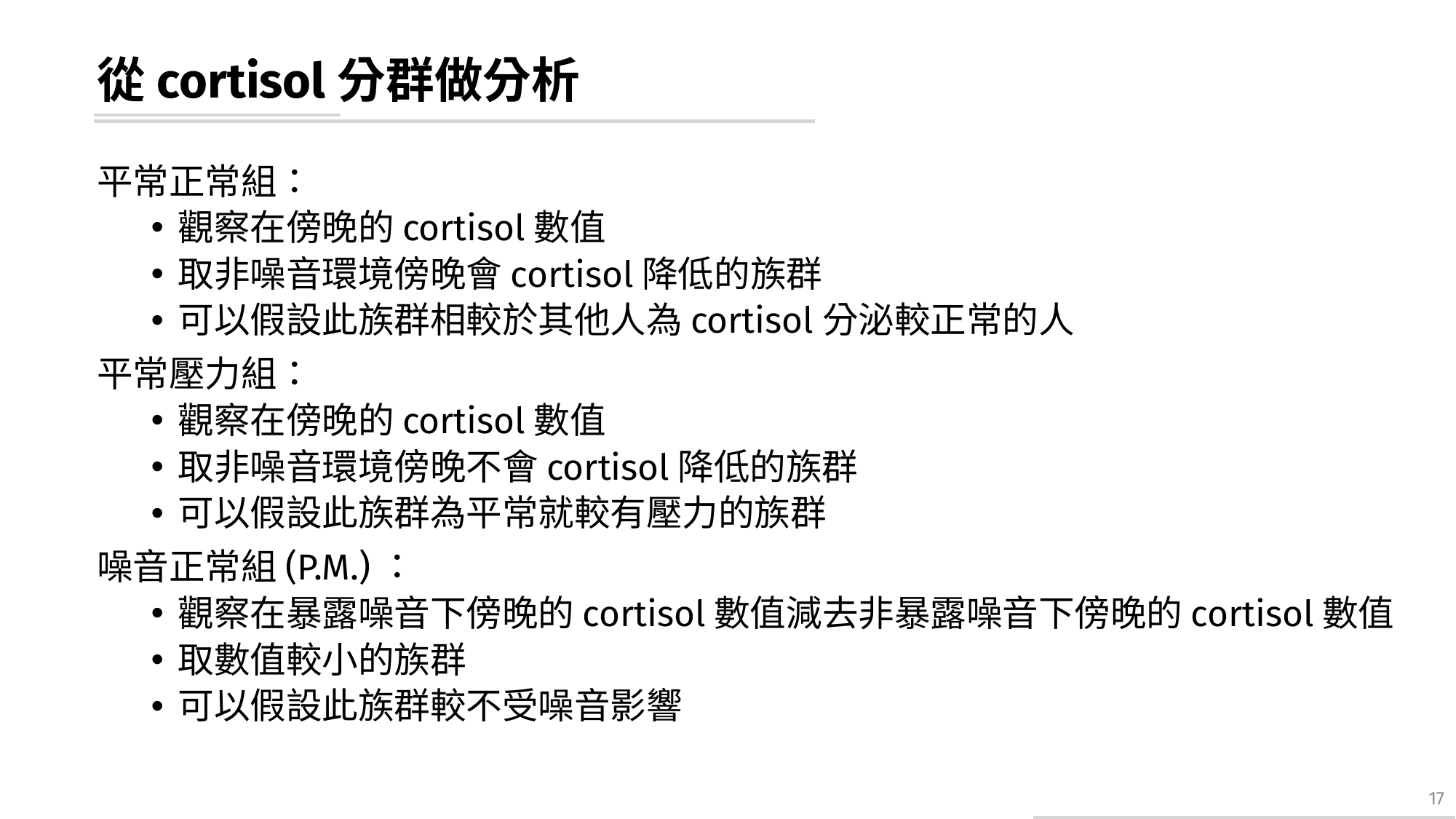

# 從cortisol分群做分析
平常正常組：
觀察在傍晚的cortisol數值
取非噪音環境傍晚會cortisol降低的族群
可以假設此族群相較於其他人為cortisol分泌較正常的人
平常壓力組：
觀察在傍晚的cortisol數值
取非噪音環境傍晚不會cortisol降低的族群
可以假設此族群為平常就較有壓力的族群
噪音正常組(P.M.)：
觀察在暴露噪音下傍晚的cortisol數值減去非暴露噪音下傍晚的cortisol數值
取數值較小的族群
可以假設此族群較不受噪音影響

17